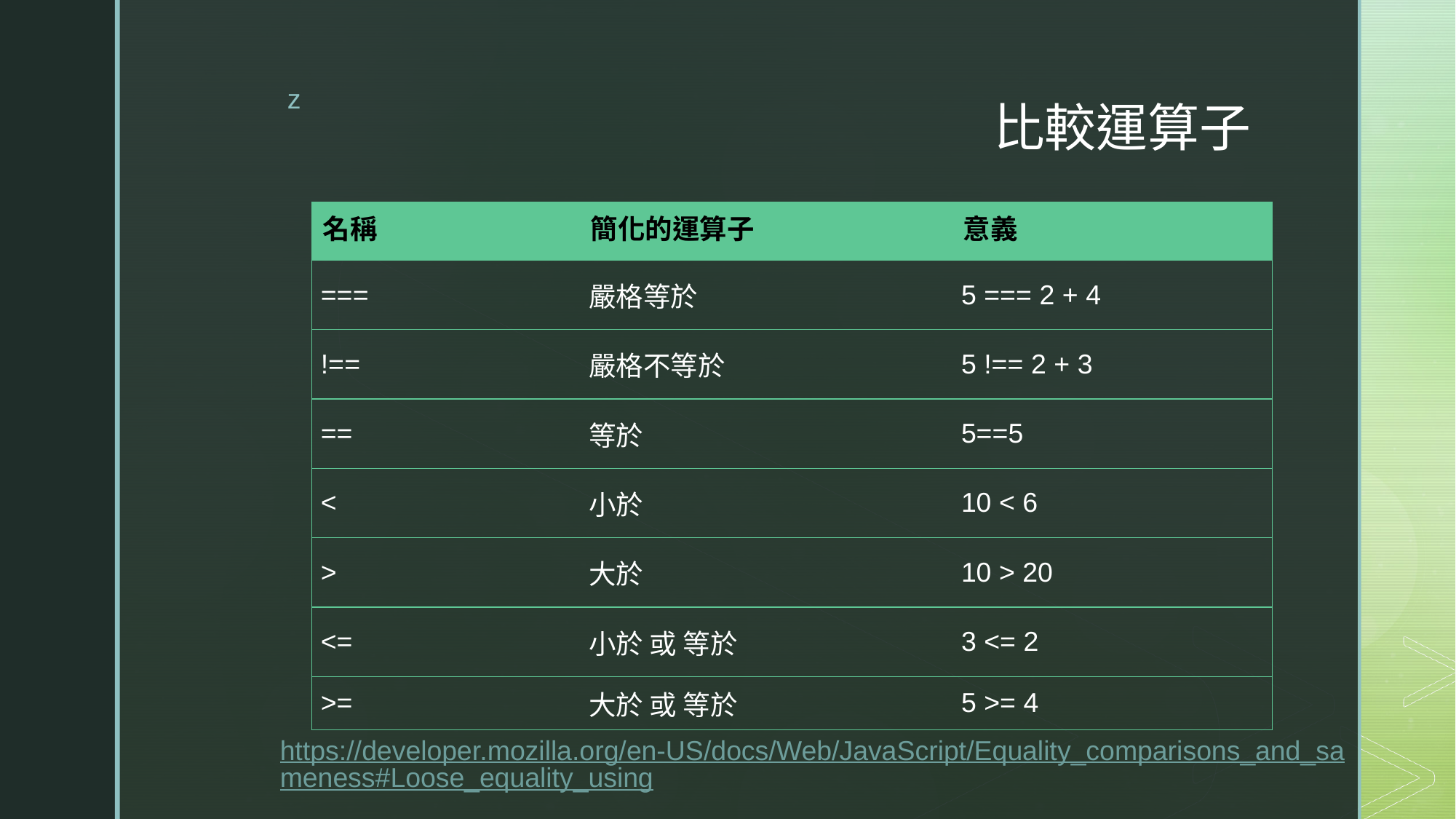

# 比較運算子
| 名稱 | 簡化的運算子 | 意義 |
| --- | --- | --- |
| === | 嚴格等於 | 5 === 2 + 4 |
| !== | 嚴格不等於 | 5 !== 2 + 3 |
| == | 等於 | 5==5 |
| < | 小於 | 10 < 6 |
| > | 大於 | 10 > 20 |
| <= | 小於 或 等於 | 3 <= 2 |
| >= | 大於 或 等於 | 5 >= 4 |
https://developer.mozilla.org/en-US/docs/Web/JavaScript/Equality_comparisons_and_sameness#Loose_equality_using